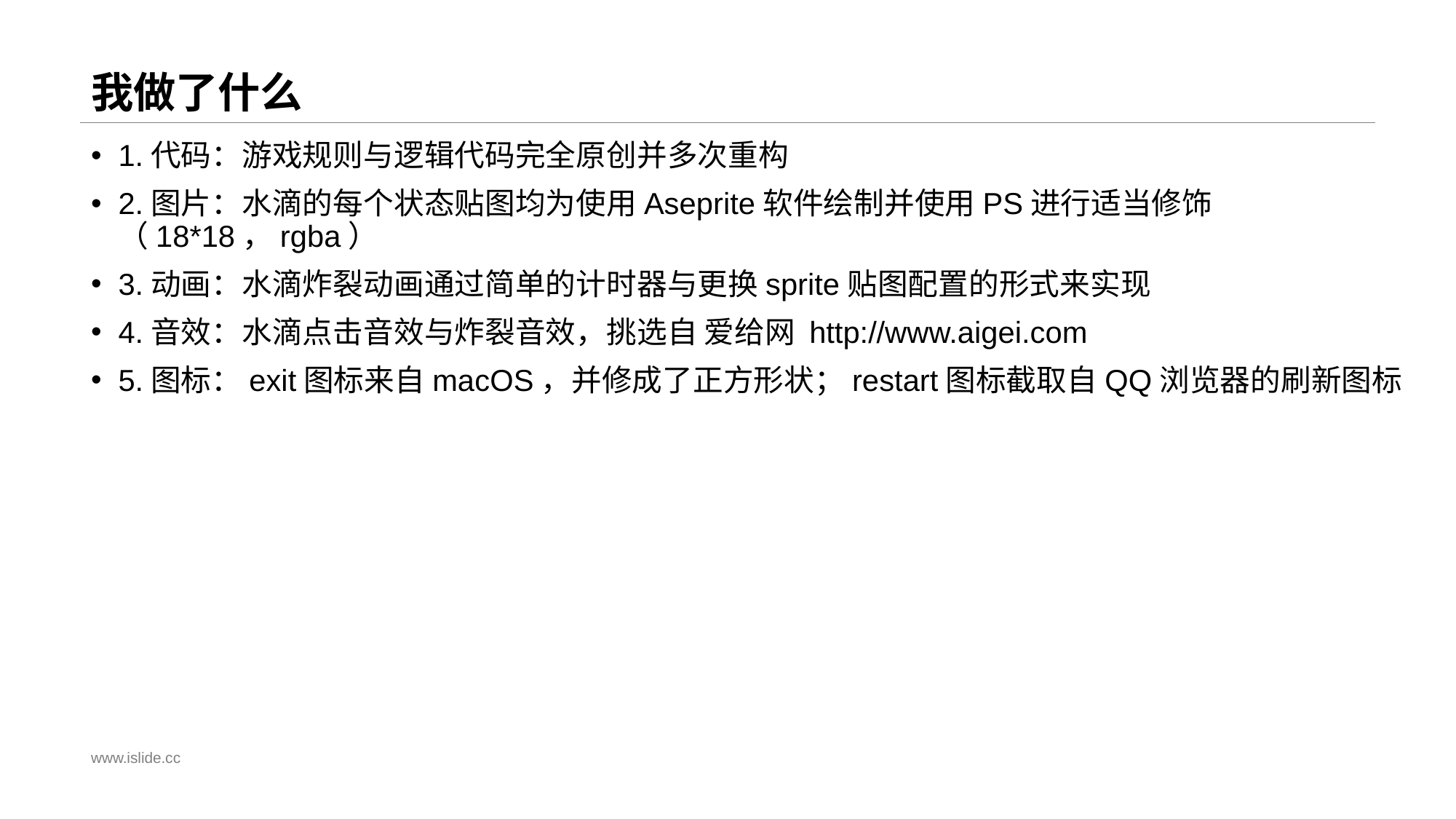

# 我做了什么
1.代码：游戏规则与逻辑代码完全原创并多次重构
2.图片：水滴的每个状态贴图均为使用Aseprite软件绘制并使用PS进行适当修饰（18*18，rgba）
3.动画：水滴炸裂动画通过简单的计时器与更换sprite贴图配置的形式来实现
4.音效：水滴点击音效与炸裂音效，挑选自 爱给网 http://www.aigei.com
5.图标：exit图标来自macOS，并修成了正方形状；restart图标截取自QQ浏览器的刷新图标
www.islide.cc
6